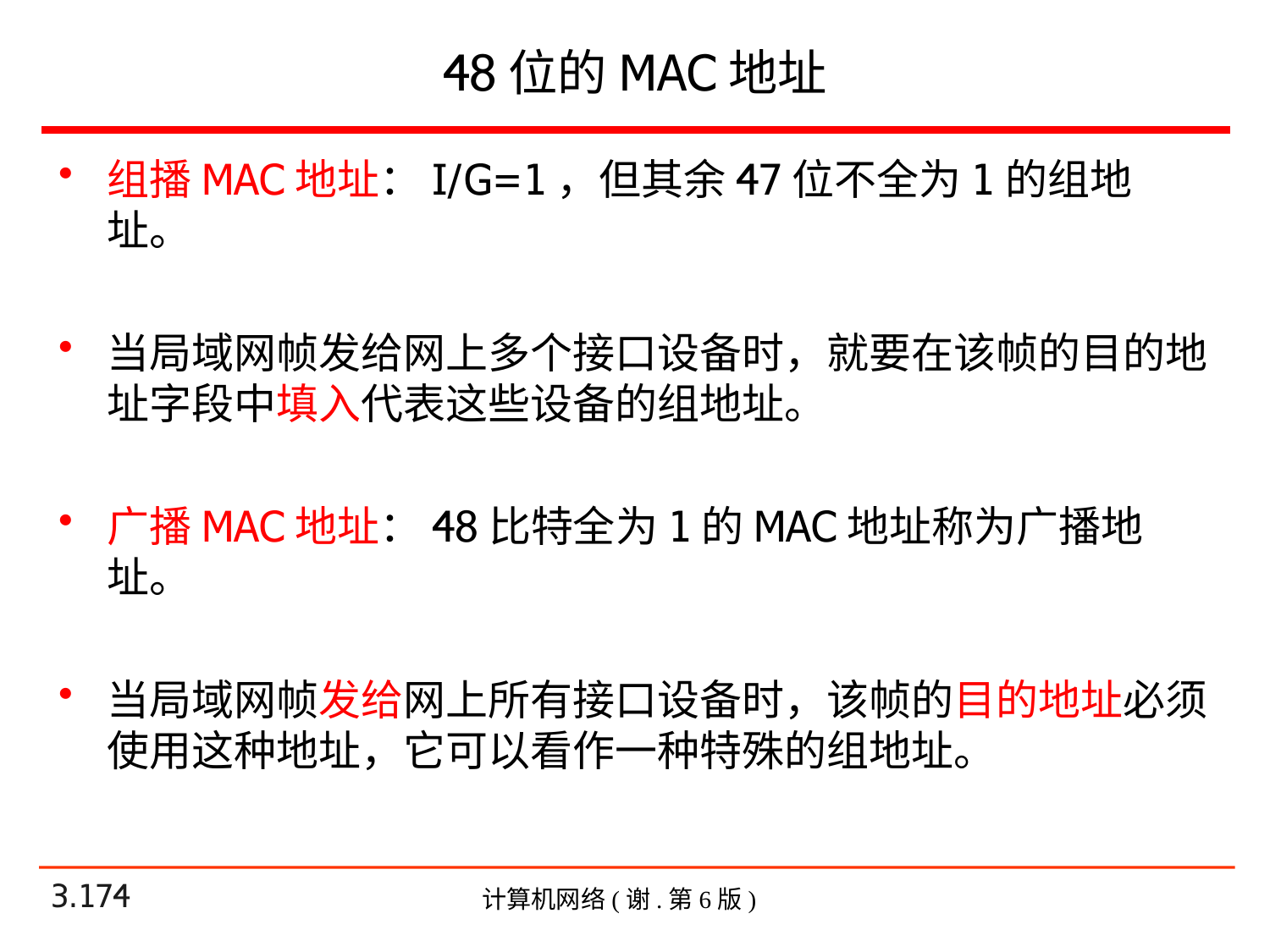

# 48位的MAC地址
组播MAC地址：I/G=1，但其余47位不全为1的组地址。

当局域网帧发给网上多个接口设备时，就要在该帧的目的地址字段中填入代表这些设备的组地址。

广播MAC地址：48比特全为1的MAC地址称为广播地址。

当局域网帧发给网上所有接口设备时，该帧的目的地址必须使用这种地址，它可以看作一种特殊的组地址。